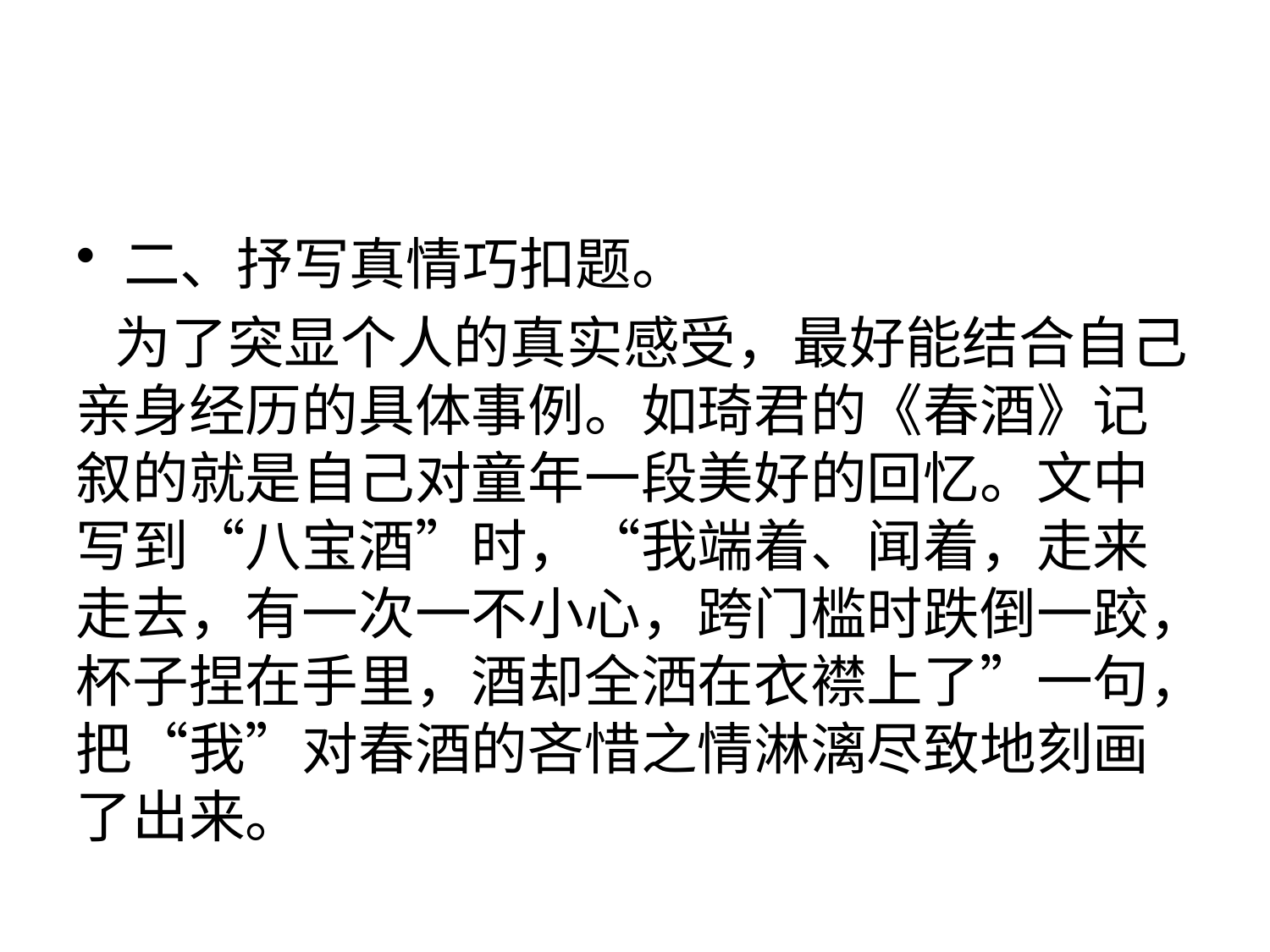

#
二、抒写真情巧扣题。
  为了突显个人的真实感受，最好能结合自己亲身经历的具体事例。如琦君的《春酒》记叙的就是自己对童年一段美好的回忆。文中写到“八宝酒”时，“我端着、闻着，走来走去，有一次一不小心，跨门槛时跌倒一跤，杯子捏在手里，酒却全洒在衣襟上了”一句，把“我”对春酒的吝惜之情淋漓尽致地刻画了出来。